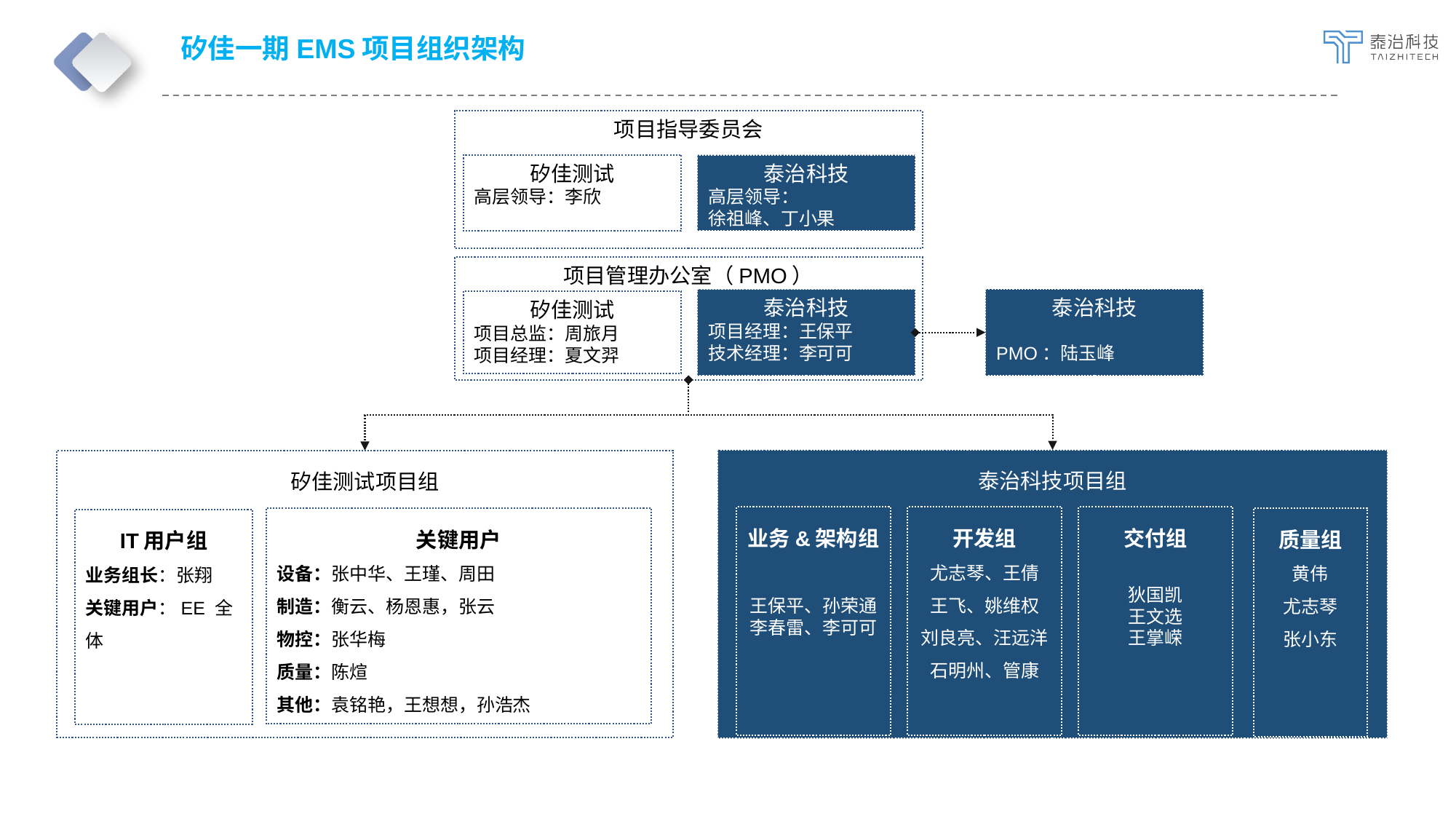

# 矽佳一期EMS项目组织架构
项目指导委员会
矽佳测试
高层领导：李欣
泰治科技
高层领导：
徐祖峰、丁小果
项目管理办公室（PMO）
泰治科技

PMO：陆玉峰
泰治科技
项目经理：王保平
技术经理：李可可
矽佳测试
项目总监：周旅月
项目经理：夏文羿
泰治科技项目组
矽佳测试项目组
业务&架构组

王保平、孙荣通
李春雷、李可可
开发组
尤志琴、王倩
王飞、姚维权
刘良亮、汪远洋
石明州、管康

交付组

狄国凯
王文选
王掌嵘

关键用户
设备：张中华、王瑾、周田
制造：衡云、杨恩惠，张云
物控：张华梅
质量：陈煊
其他：袁铭艳，王想想，孙浩杰

质量组
黄伟
尤志琴
张小东

IT用户组
业务组长：张翔
关键用户：EE 全体